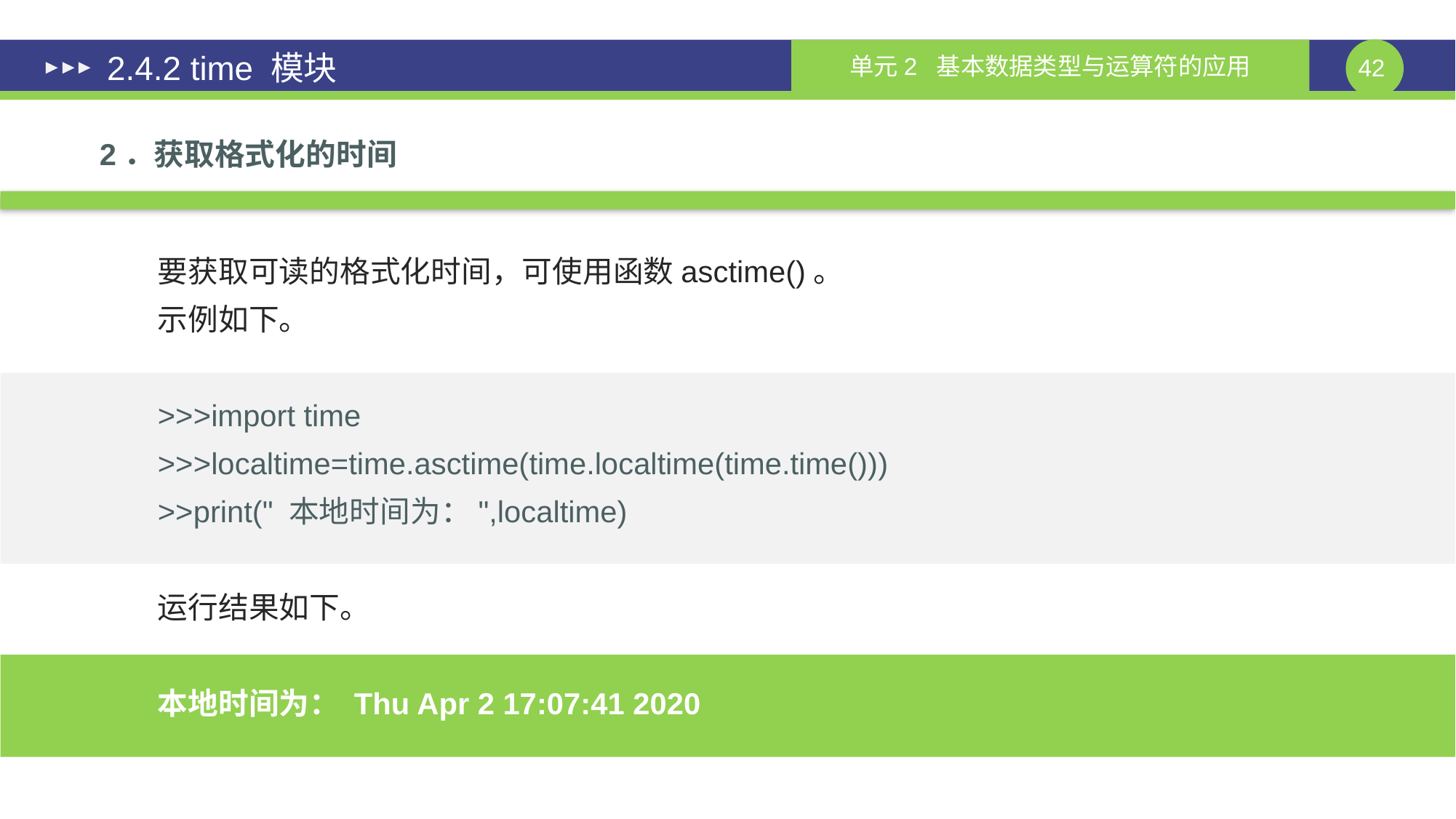

# 2.4.2 time 模块
2．获取格式化的时间

要获取可读的格式化时间，可使用函数asctime()。
示例如下。

>>>import time
>>>localtime=time.asctime(time.localtime(time.time()))
>>print(" 本地时间为：",localtime)

运行结果如下。

本地时间为： Thu Apr 2 17:07:41 2020